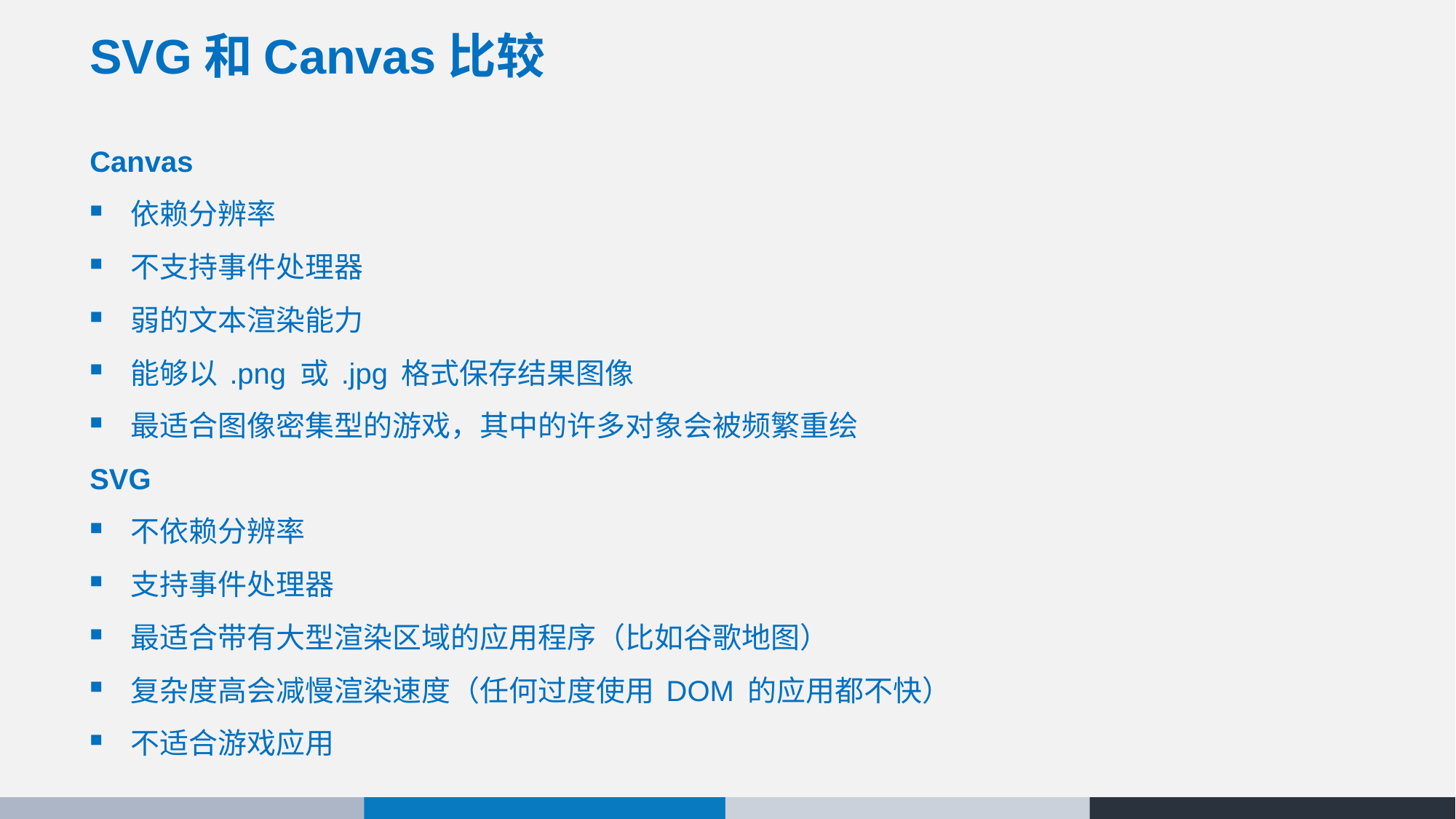

# SVG和Canvas比较
Canvas
依赖分辨率
不支持事件处理器
弱的文本渲染能力
能够以 .png 或 .jpg 格式保存结果图像
最适合图像密集型的游戏，其中的许多对象会被频繁重绘
SVG
不依赖分辨率
支持事件处理器
最适合带有大型渲染区域的应用程序（比如谷歌地图）
复杂度高会减慢渲染速度（任何过度使用 DOM 的应用都不快）
不适合游戏应用